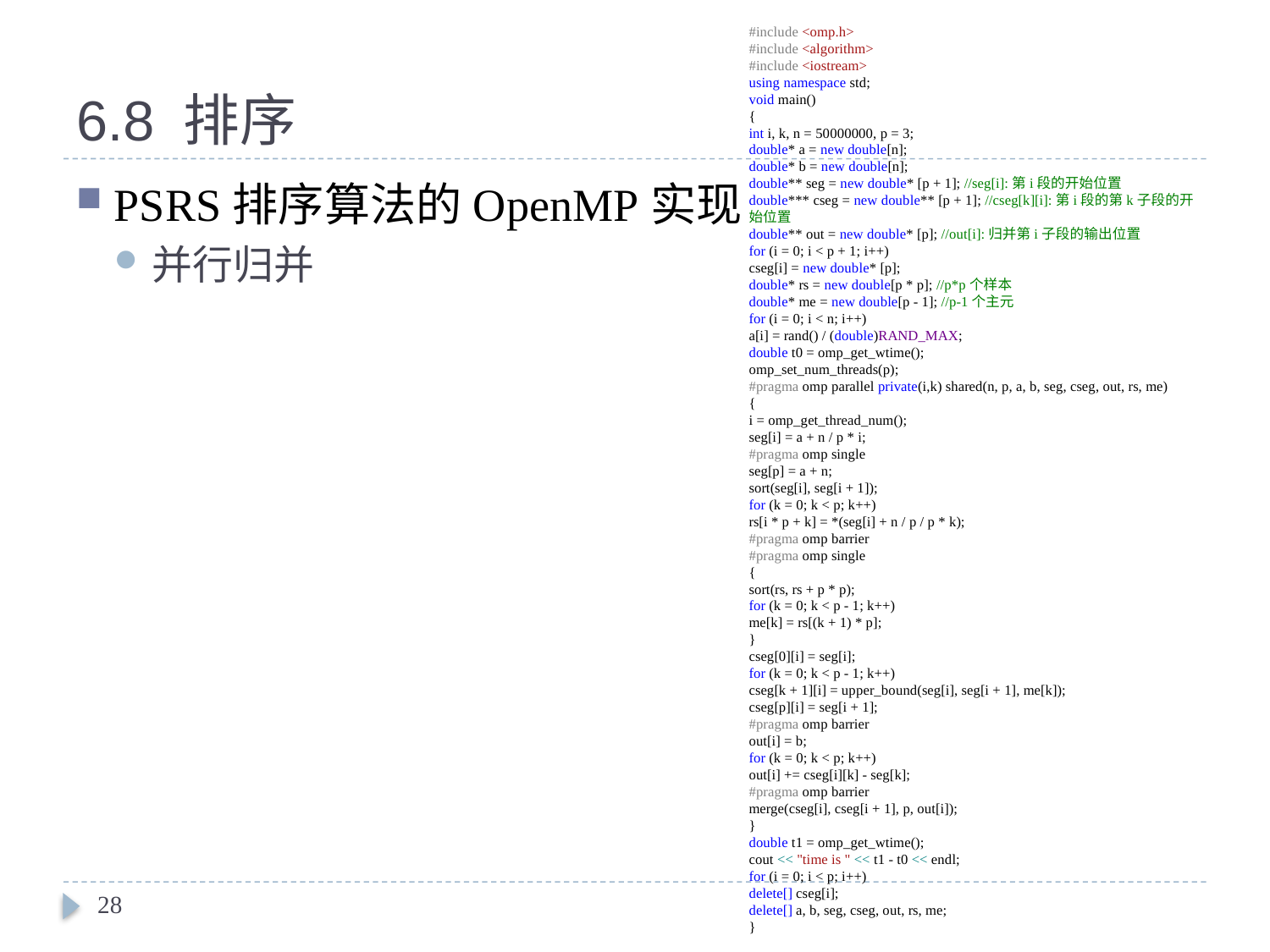

#include <omp.h>
#include <algorithm>
#include <iostream>
using namespace std;
void main()
{
int i, k, n = 50000000, p = 3;
double* a = new double[n];
double* b = new double[n];
double** seg = new double* [p + 1]; //seg[i]:第i段的开始位置
double*** cseg = new double** [p + 1]; //cseg[k][i]:第i段的第k子段的开始位置
double** out = new double* [p]; //out[i]:归并第i子段的输出位置
for (i = 0; i < p + 1; i++)
cseg[i] = new double* [p];
double* rs = new double[p * p]; //p*p个样本
double* me = new double[p - 1]; //p-1个主元
for (i = 0; i < n; i++)
a[i] = rand() / (double)RAND_MAX;
double t0 = omp_get_wtime();
omp_set_num_threads(p);
#pragma omp parallel private(i,k) shared(n, p, a, b, seg, cseg, out, rs, me)
{
i = omp_get_thread_num();
seg[i] = a + n / p * i;
#pragma omp single
seg[p] = a + n;
sort(seg[i], seg[i + 1]);
for (k = 0; k < p; k++)
rs[i * p + k] = *(seg[i] + n / p / p * k);
#pragma omp barrier
#pragma omp single
{
sort(rs, rs + p * p);
for (k = 0; k < p - 1; k++)
me[k] = rs[(k + 1) * p];
}
cseg[0][i] = seg[i];
for (k = 0; k < p - 1; k++)
cseg[k + 1][i] = upper_bound(seg[i], seg[i + 1], me[k]);
cseg[p][i] = seg[i + 1];
#pragma omp barrier
out[i] = b;
for (k = 0; k < p; k++)
out[i] += cseg[i][k] - seg[k];
#pragma omp barrier
merge(cseg[i], cseg[i + 1], p, out[i]);
}
double t1 = omp_get_wtime();
cout << "time is " << t1 - t0 << endl;
for (i = 0; i < p; i++)
delete[] cseg[i];
delete[] a, b, seg, cseg, out, rs, me;
}
# 6.8 排序
PSRS排序算法的OpenMP实现
并行归并
28